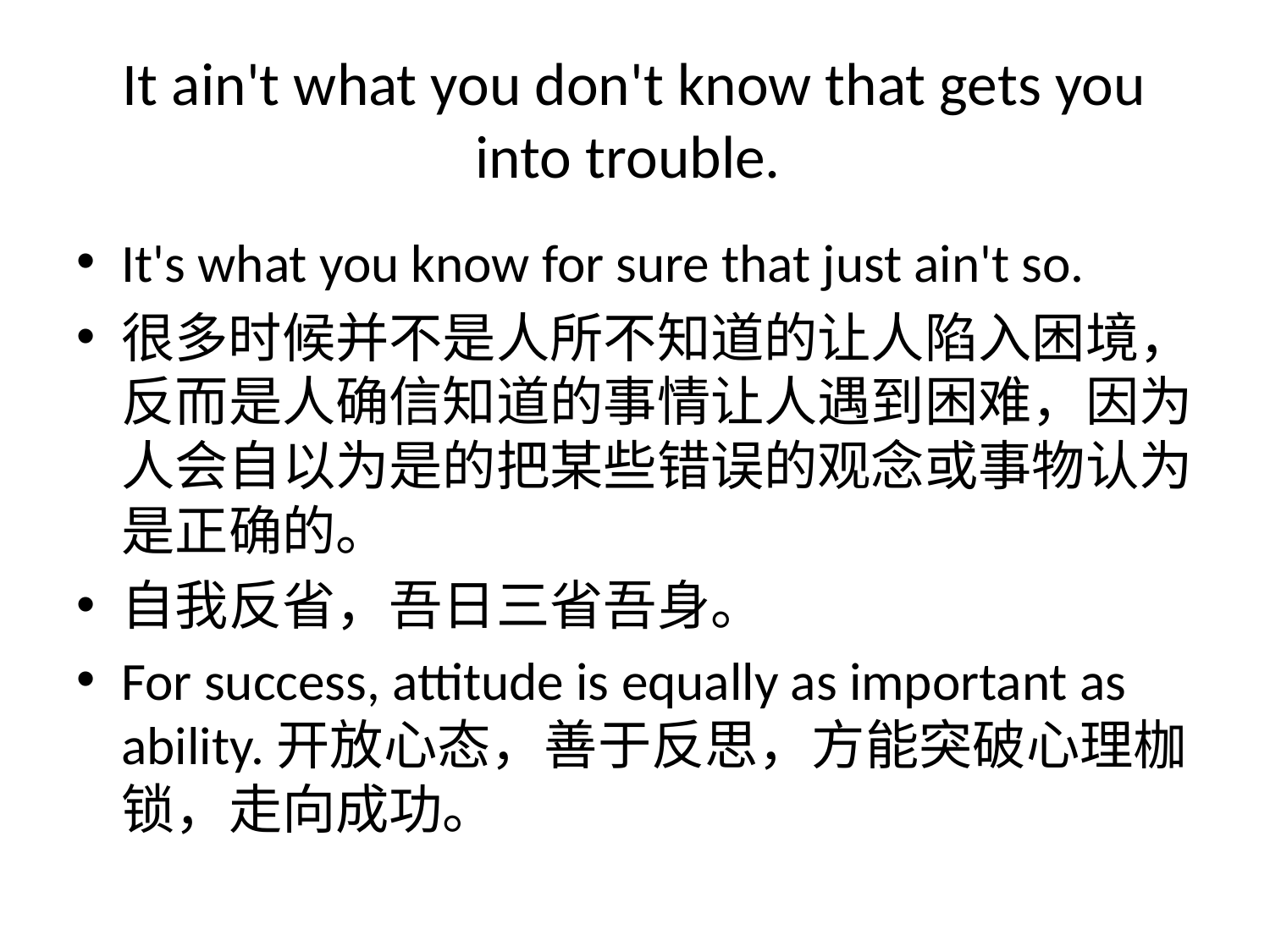

# It ain't what you don't know that gets you into trouble.
It's what you know for sure that just ain't so.
很多时候并不是人所不知道的让人陷入困境，反而是人确信知道的事情让人遇到困难，因为人会自以为是的把某些错误的观念或事物认为是正确的。
自我反省，吾日三省吾身。
For success, attitude is equally as important as ability.开放心态，善于反思，方能突破心理枷锁，走向成功。